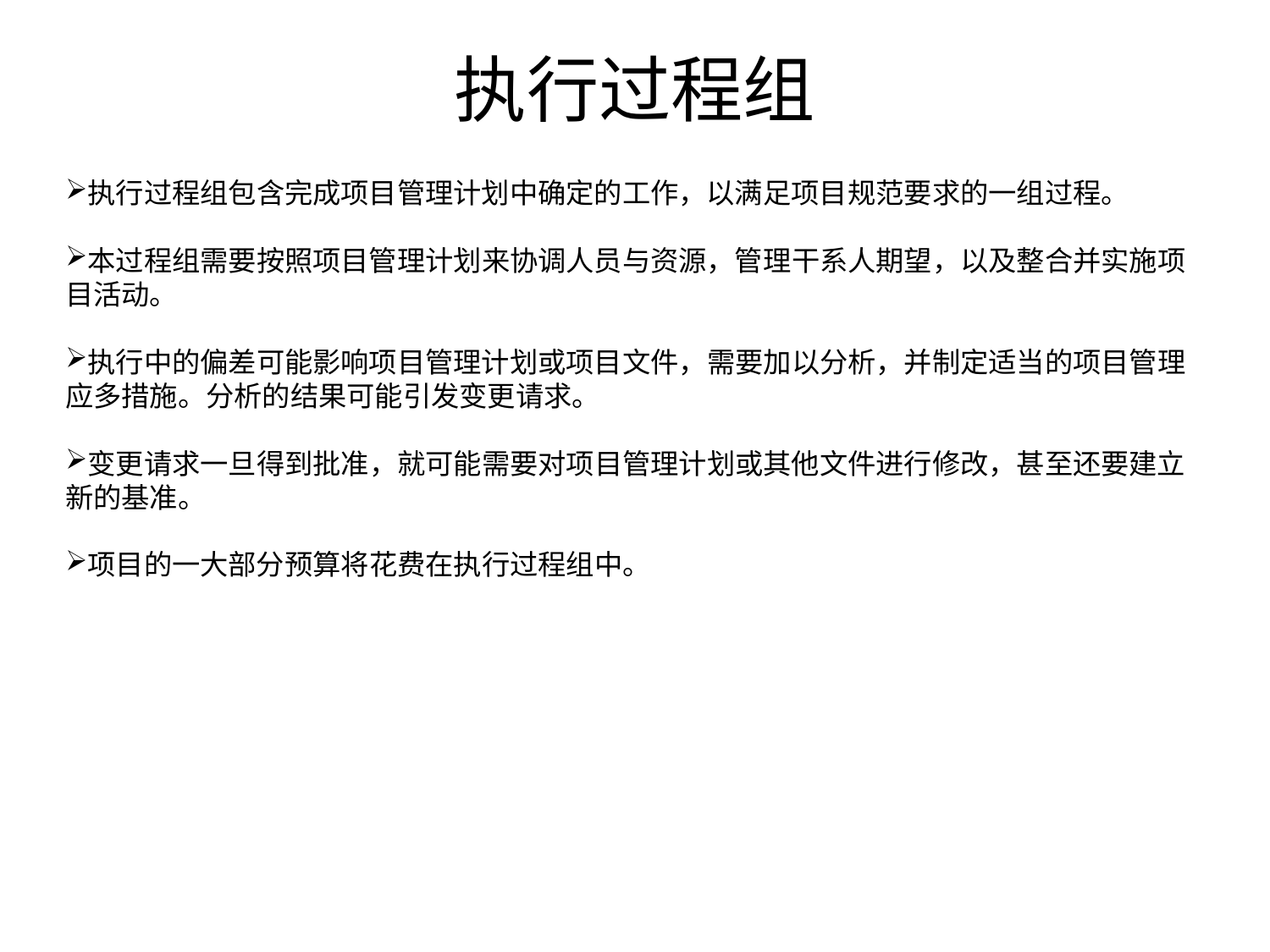

# 执行过程组
执行过程组包含完成项目管理计划中确定的工作，以满足项目规范要求的一组过程。

本过程组需要按照项目管理计划来协调人员与资源，管理干系人期望，以及整合并实施项目活动。

执行中的偏差可能影响项目管理计划或项目文件，需要加以分析，并制定适当的项目管理应多措施。分析的结果可能引发变更请求。

变更请求一旦得到批准，就可能需要对项目管理计划或其他文件进行修改，甚至还要建立新的基准。

项目的一大部分预算将花费在执行过程组中。